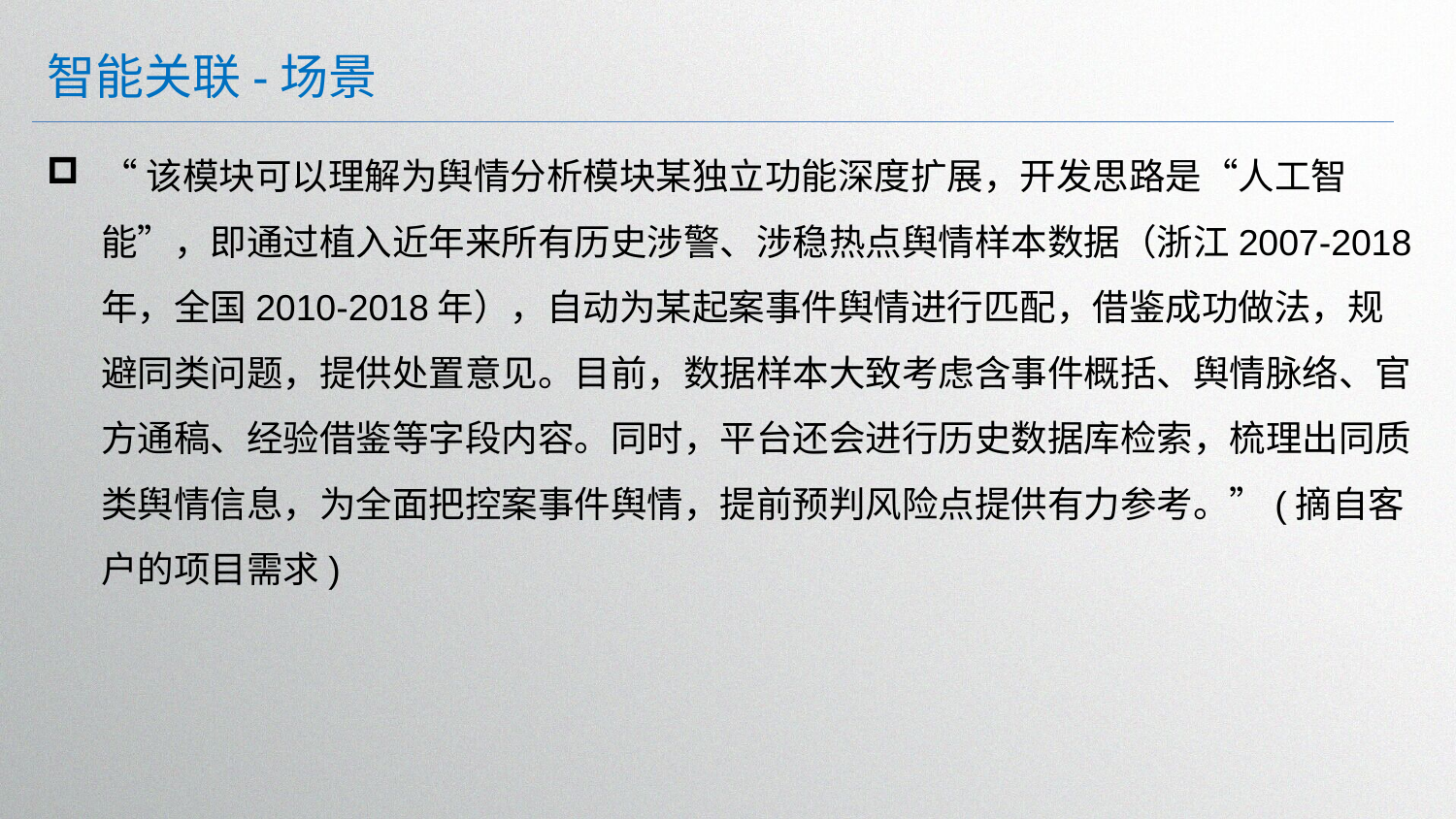

# 智能关联-场景
“该模块可以理解为舆情分析模块某独立功能深度扩展，开发思路是“人工智能”，即通过植入近年来所有历史涉警、涉稳热点舆情样本数据（浙江2007-2018年，全国2010-2018年），自动为某起案事件舆情进行匹配，借鉴成功做法，规避同类问题，提供处置意见。目前，数据样本大致考虑含事件概括、舆情脉络、官方通稿、经验借鉴等字段内容。同时，平台还会进行历史数据库检索，梳理出同质类舆情信息，为全面把控案事件舆情，提前预判风险点提供有力参考。”(摘自客户的项目需求)